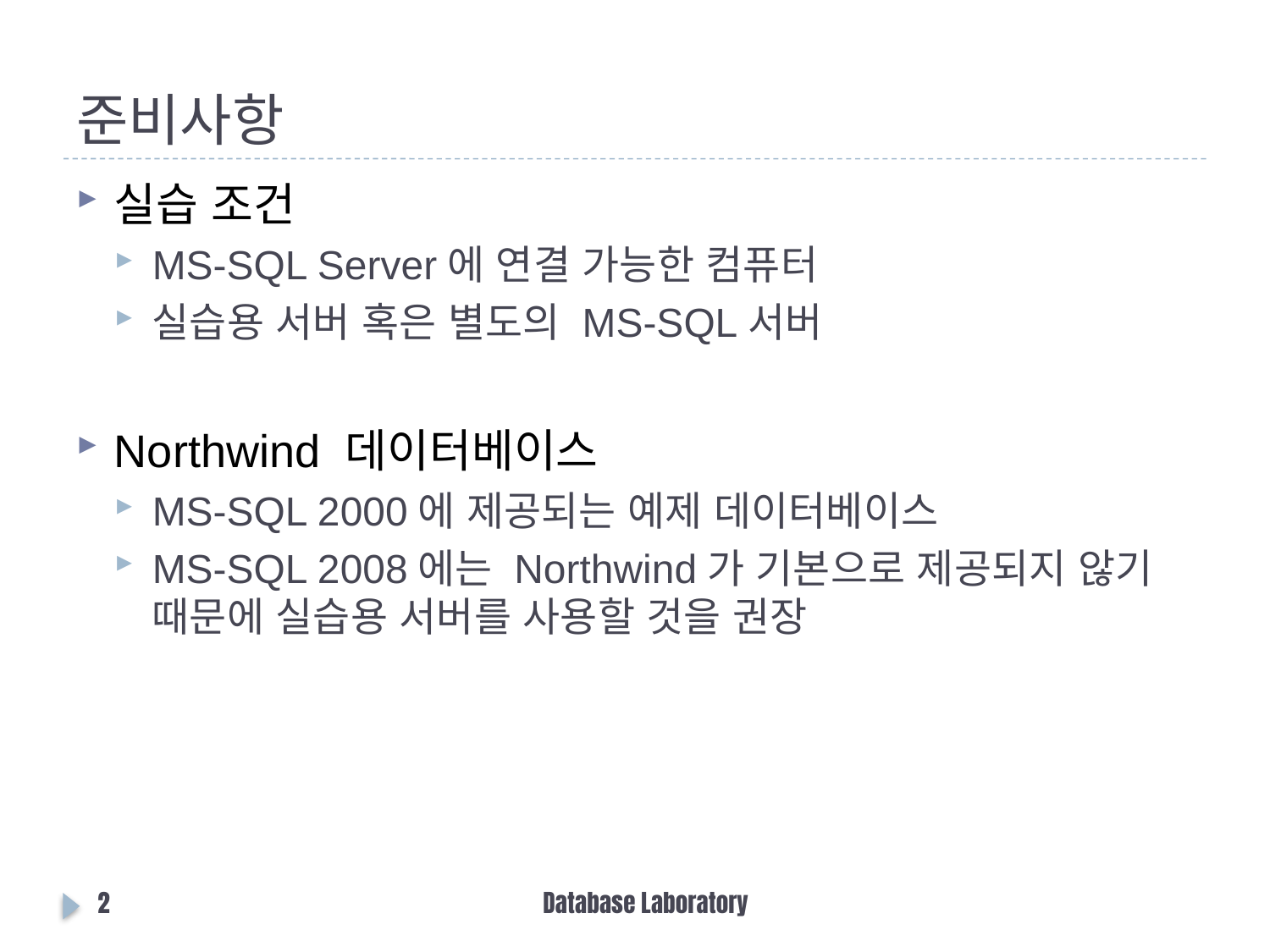

# 준비사항
실습 조건
MS-SQL Server에 연결 가능한 컴퓨터
실습용 서버 혹은 별도의 MS-SQL서버

Northwind 데이터베이스
MS-SQL 2000에 제공되는 예제 데이터베이스
MS-SQL 2008에는 Northwind가 기본으로 제공되지 않기 때문에 실습용 서버를 사용할 것을 권장
2
Database Laboratory